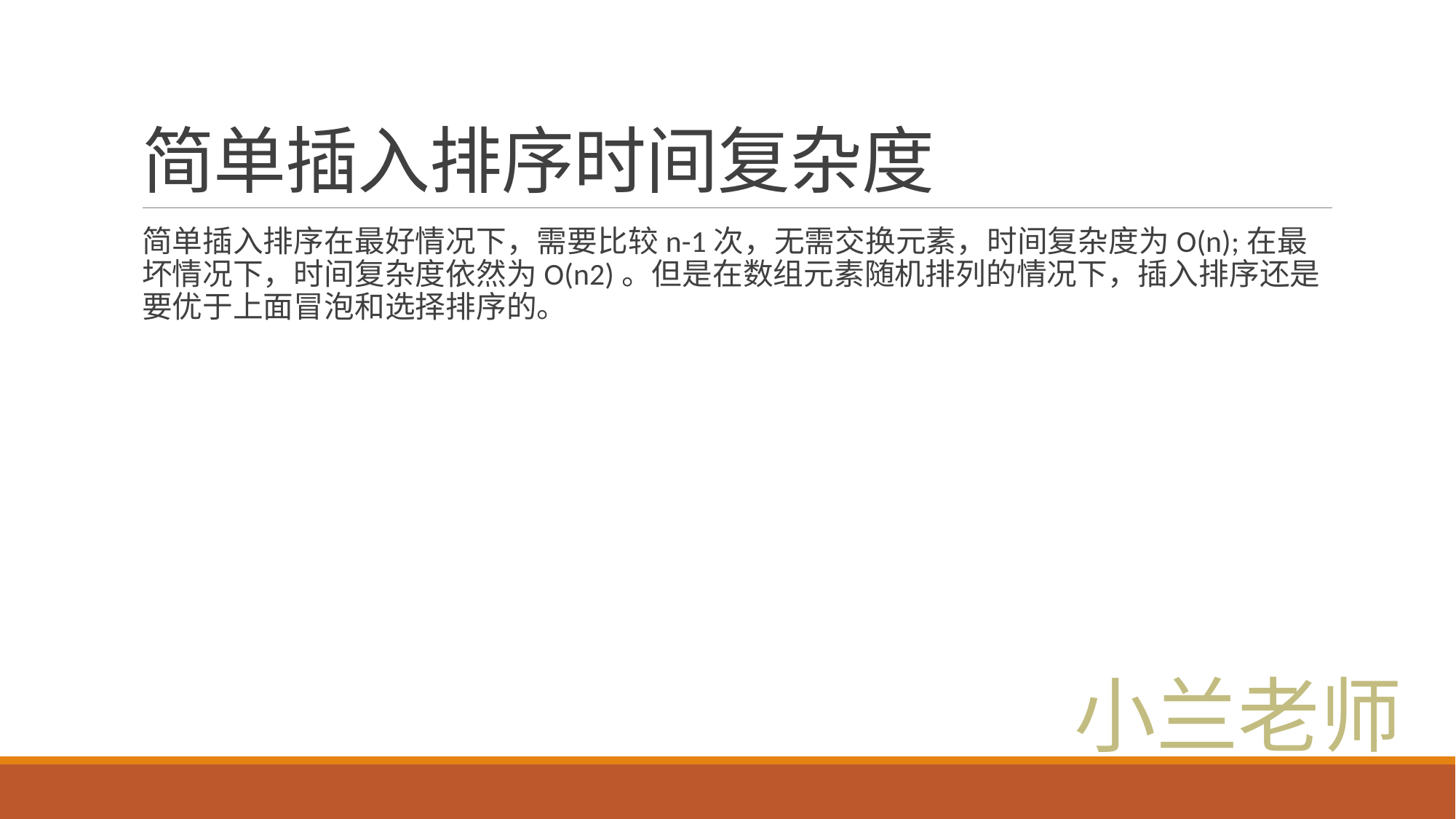

# 简单插入排序时间复杂度
简单插入排序在最好情况下，需要比较n-1次，无需交换元素，时间复杂度为O(n);在最坏情况下，时间复杂度依然为O(n2)。但是在数组元素随机排列的情况下，插入排序还是要优于上面冒泡和选择排序的。